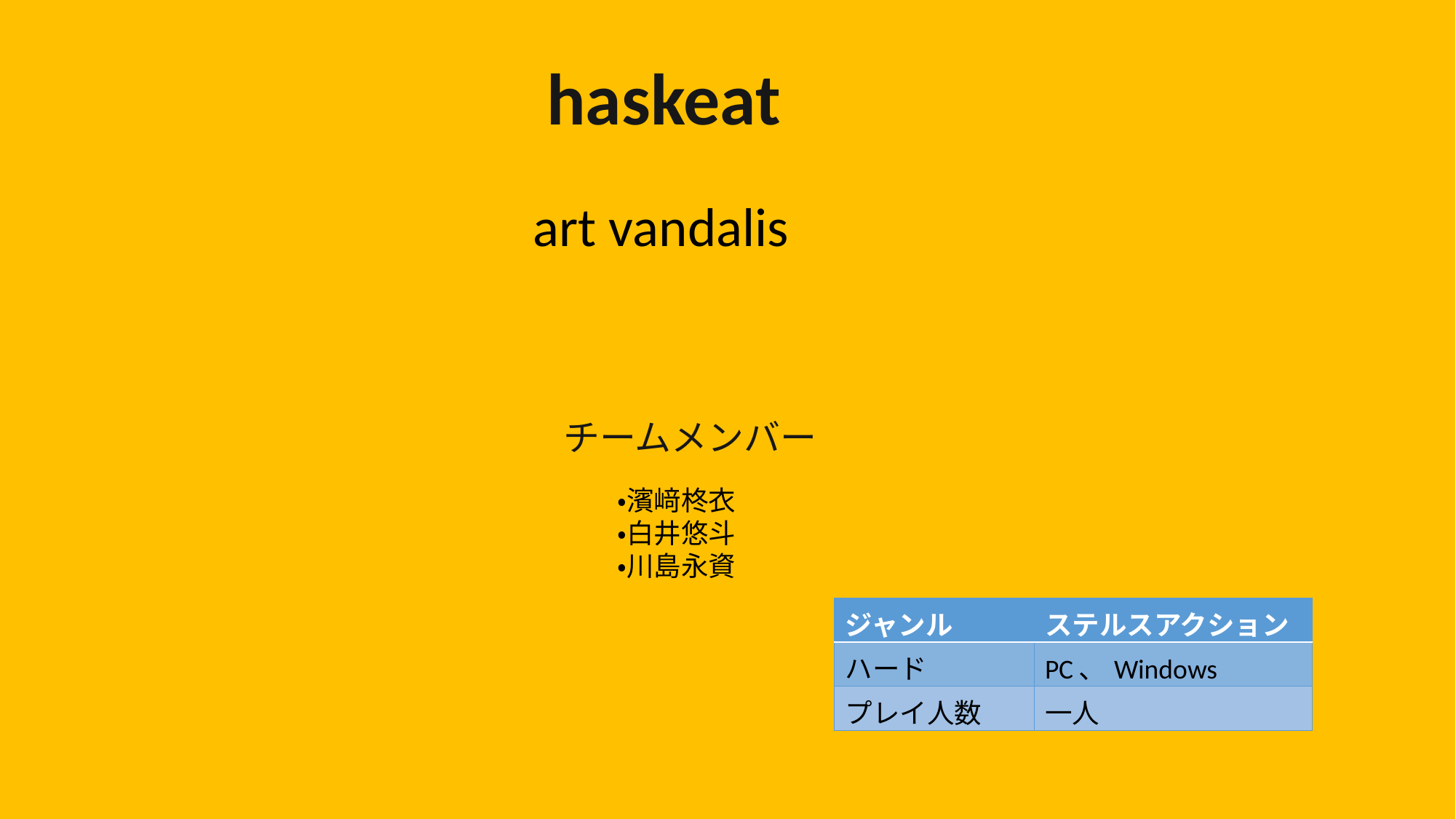

haskeat
art vandalis
チームメンバー
・濱﨑柊衣
・白井悠斗
・川島永資
| ジャンル | ステルスアクション |
| --- | --- |
| ハード | PC、Windows |
| プレイ人数 | 一人 |